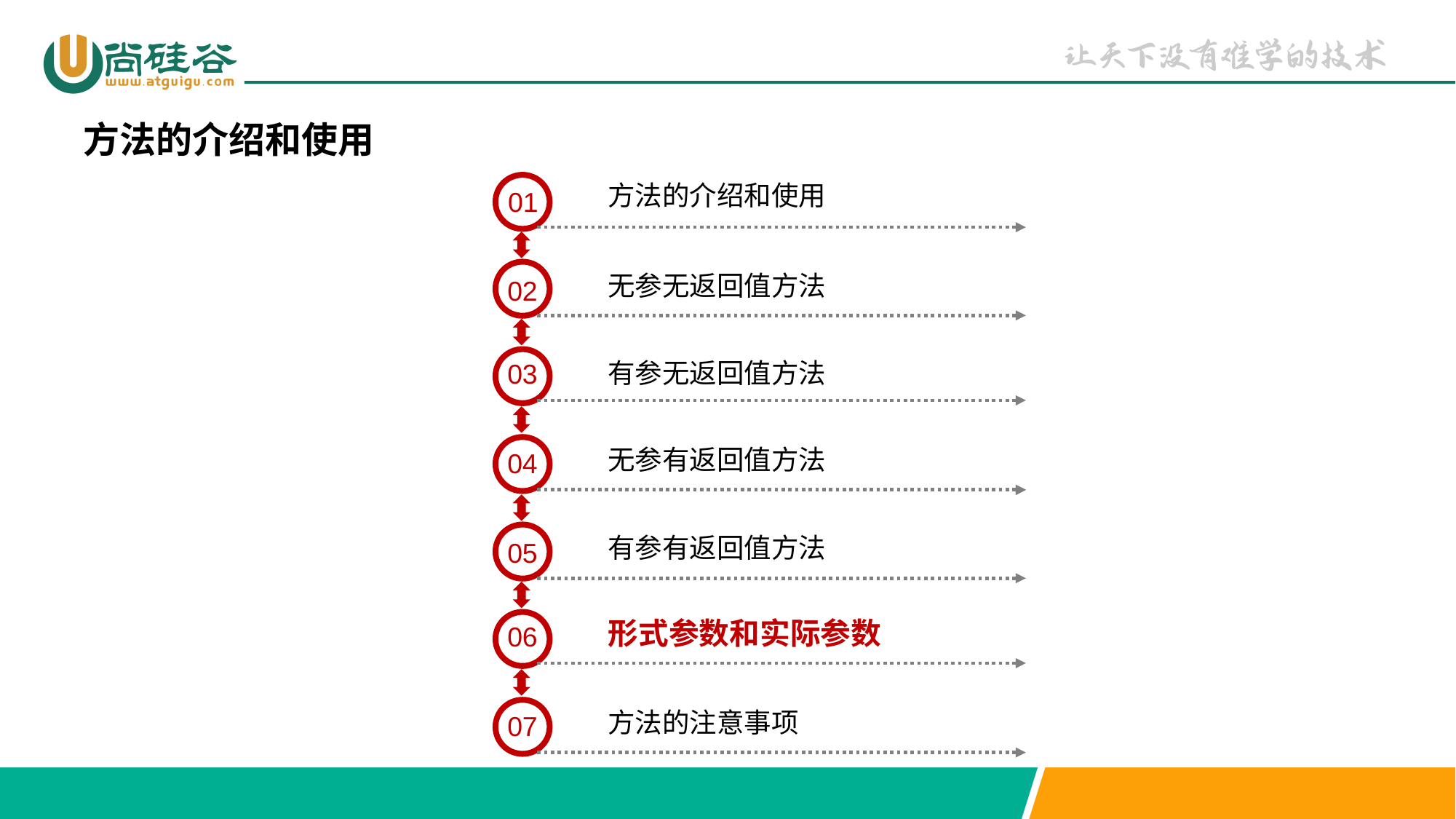

方法的介绍和使用

方法的介绍和使用
01

无参无返回值方法
02

有参无返回值方法
03

无参有返回值方法
04

有参有返回值方法
05

形式参数和实际参数

06

方法的注意事项
07